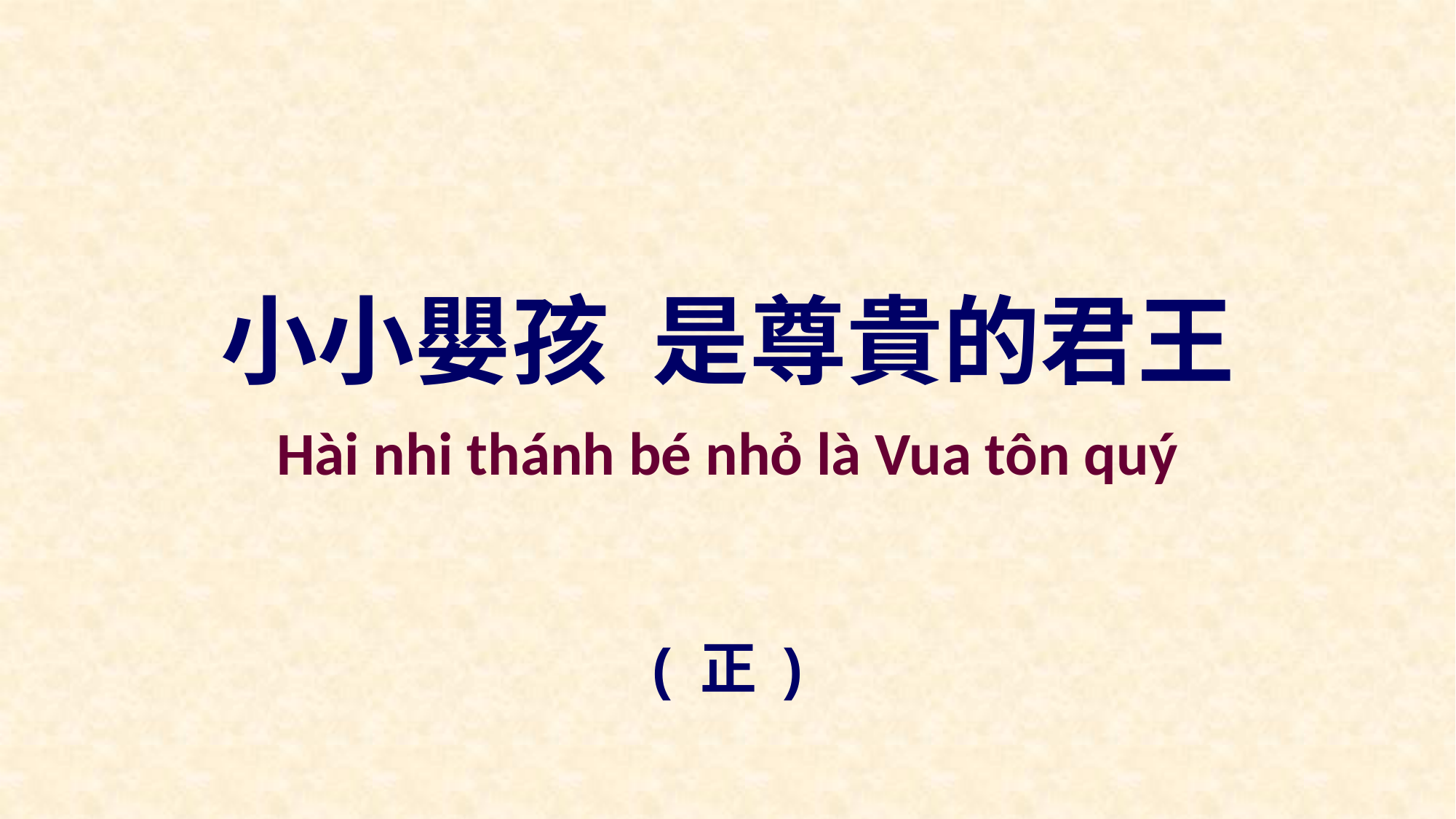

小小嬰孩  是尊貴的君王
Hài nhi thánh bé nhỏ là Vua tôn quý
( 正 )